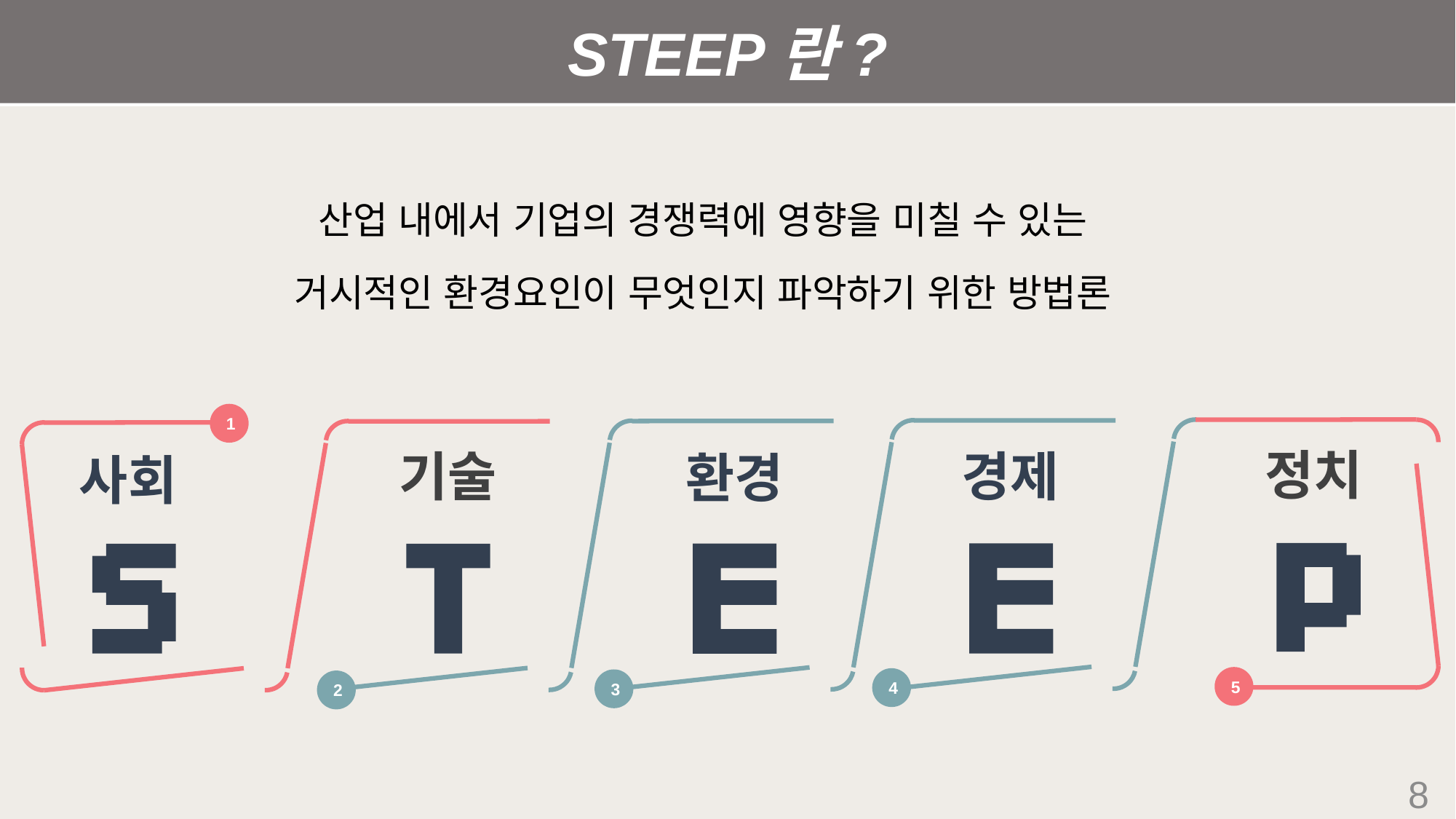

STEEP란?
산업 내에서 기업의 경쟁력에 영향을 미칠 수 있는
거시적인 환경요인이 무엇인지 파악하기 위한 방법론
1
정치
기술
경제
환경
사회

5
4
3
2
8